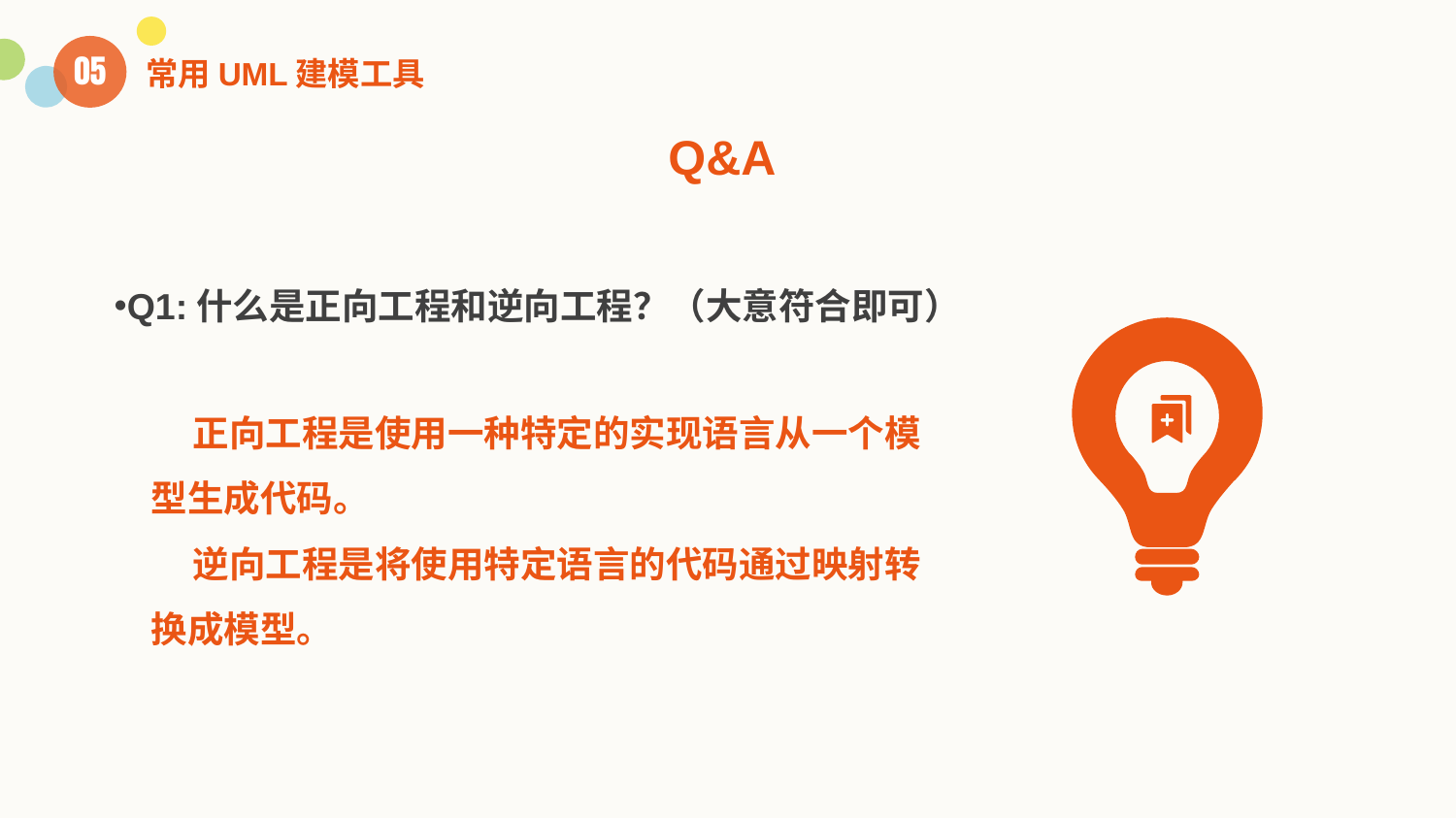

05
常用UML建模工具

Q&A
Q1:什么是正向工程和逆向工程？（大意符合即可）

    正向工程是使用一种特定的实现语言从一个模型生成代码。
    逆向工程是将使用特定语言的代码通过映射转换成模型。